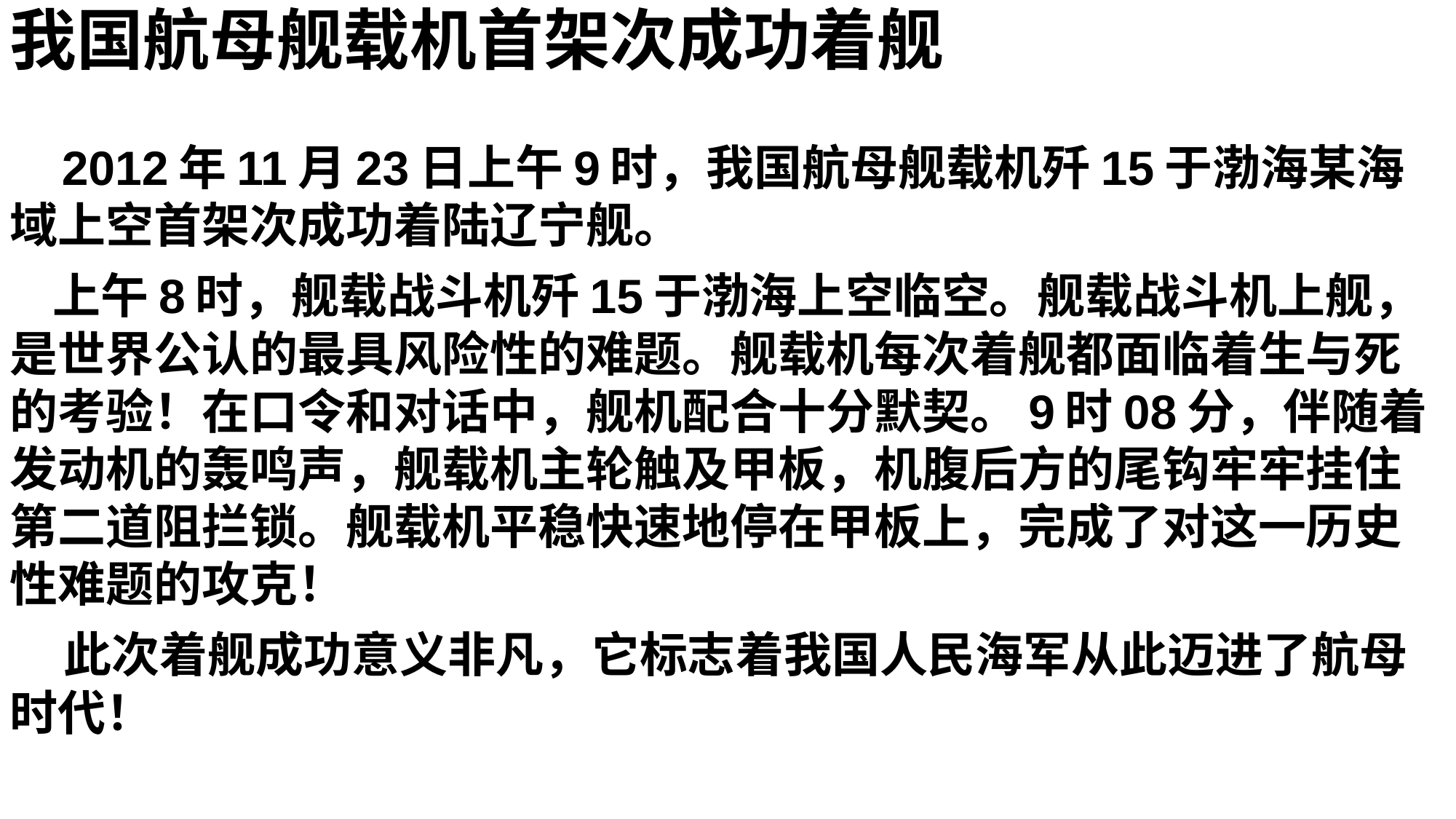

# 我国航母舰载机首架次成功着舰
     2012年11月23日上午9时，我国航母舰载机歼15于渤海某海域上空首架次成功着陆辽宁舰。
   上午8时，舰载战斗机歼15于渤海上空临空。舰载战斗机上舰，是世界公认的最具风险性的难题。舰载机每次着舰都面临着生与死的考验！在口令和对话中，舰机配合十分默契。9时08分，伴随着发动机的轰鸣声，舰载机主轮触及甲板，机腹后方的尾钩牢牢挂住第二道阻拦锁。舰载机平稳快速地停在甲板上，完成了对这一历史性难题的攻克！
    此次着舰成功意义非凡，它标志着我国人民海军从此迈进了航母时代！